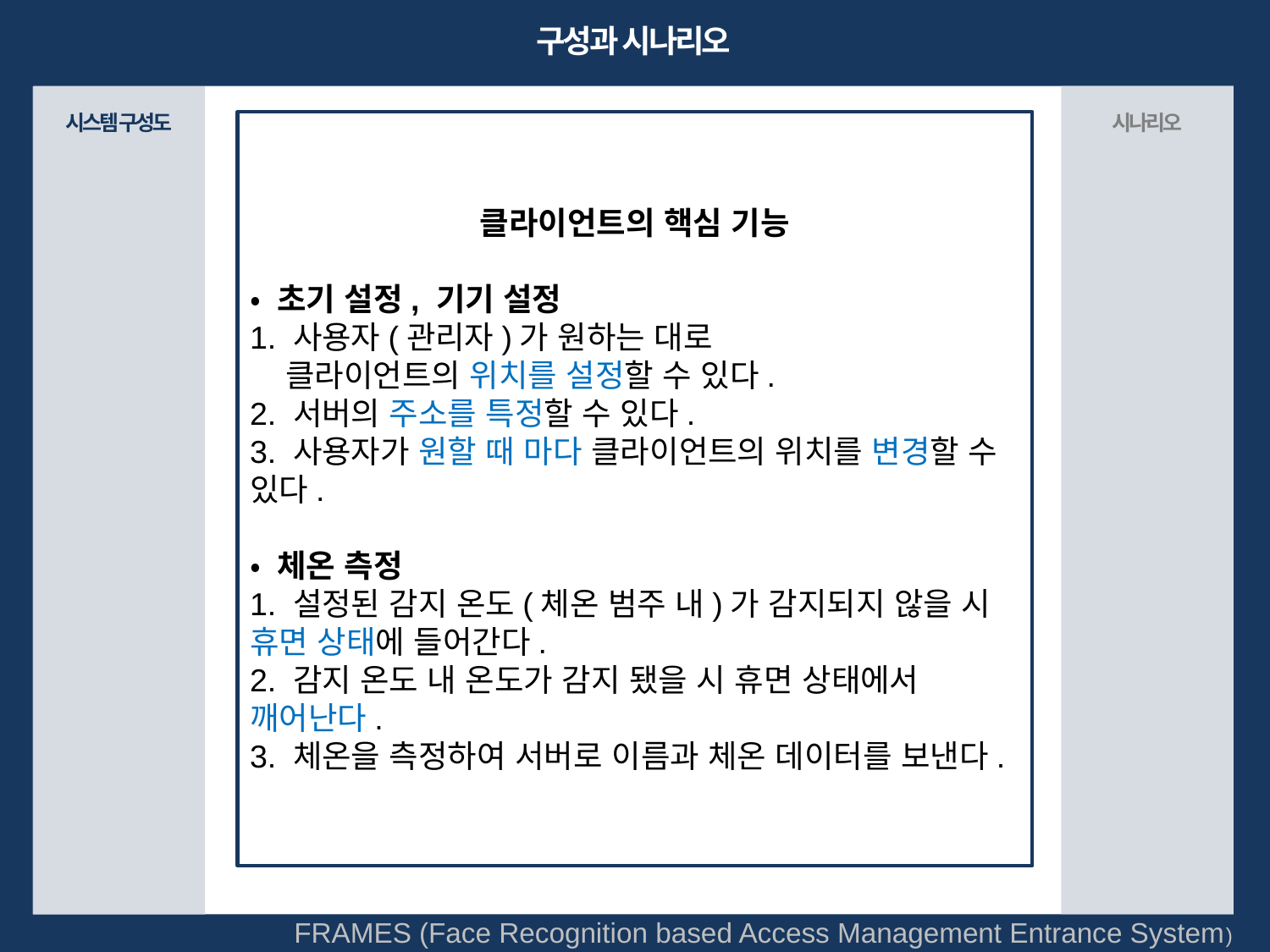

구성과 시나리오

시나리오
시스템 구성도
클라이언트의 핵심 기능

• 초기 설정, 기기 설정
1. 사용자(관리자)가 원하는 대로
    클라이언트의 위치를 설정할 수 있다.
2. 서버의 주소를 특정할 수 있다.
3. 사용자가 원할 때 마다 클라이언트의 위치를 변경할 수 있다.

• 체온 측정
1. 설정된 감지 온도(체온 범주 내)가 감지되지 않을 시 휴면 상태에 들어간다.
2. 감지 온도 내 온도가 감지 됐을 시 휴면 상태에서 깨어난다.
3. 체온을 측정하여 서버로 이름과 체온 데이터를 보낸다.
FRAMES (Face Recognition based Access Management Entrance System)